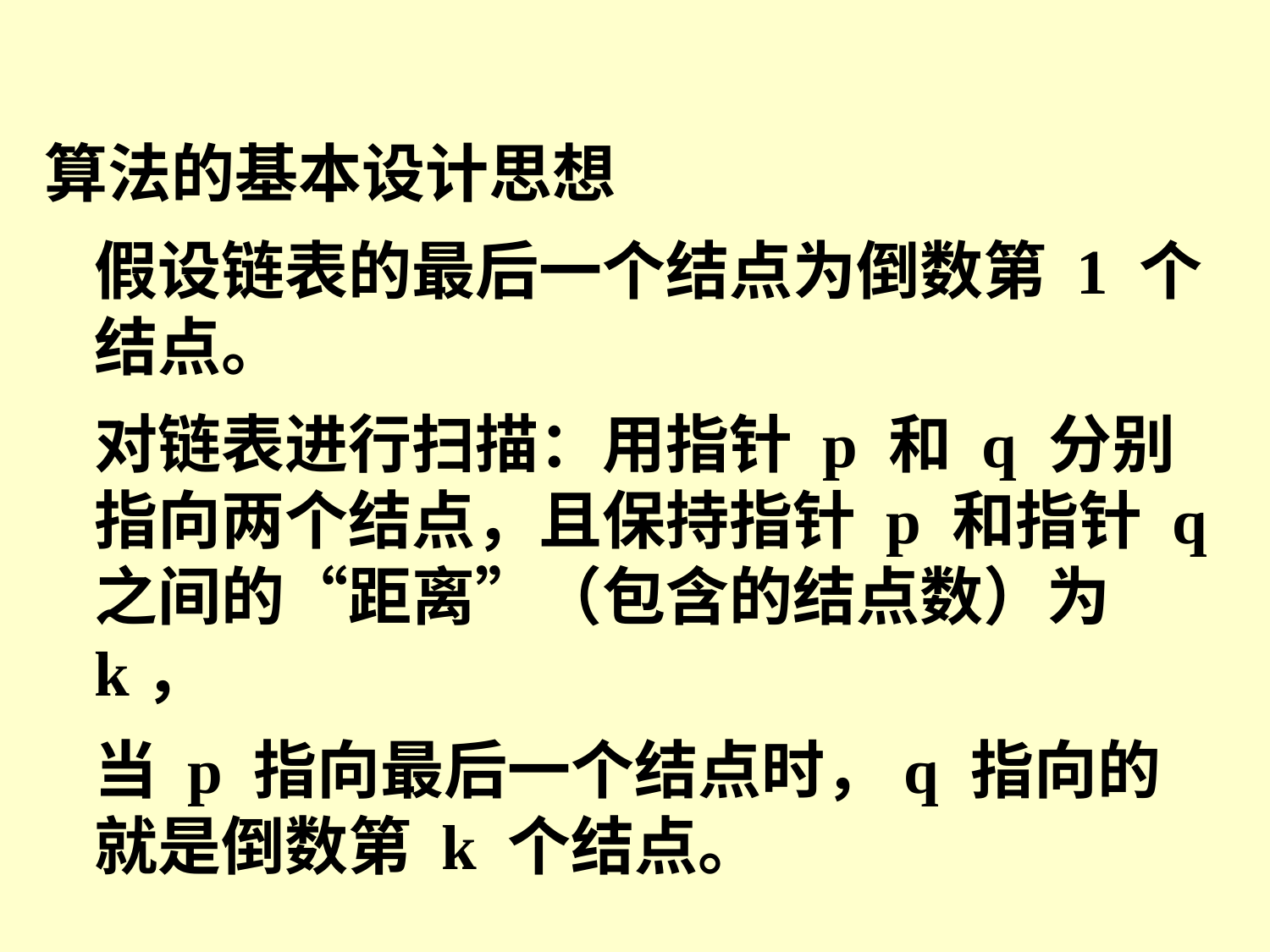

算法的基本设计思想
	假设链表的最后一个结点为倒数第 1 个结点。
	对链表进行扫描：用指针 p 和 q 分别指向两个结点，且保持指针 p 和指针 q 之间的“距离”（包含的结点数）为 k，
	当 p 指向最后一个结点时，q 指向的就是倒数第 k 个结点。